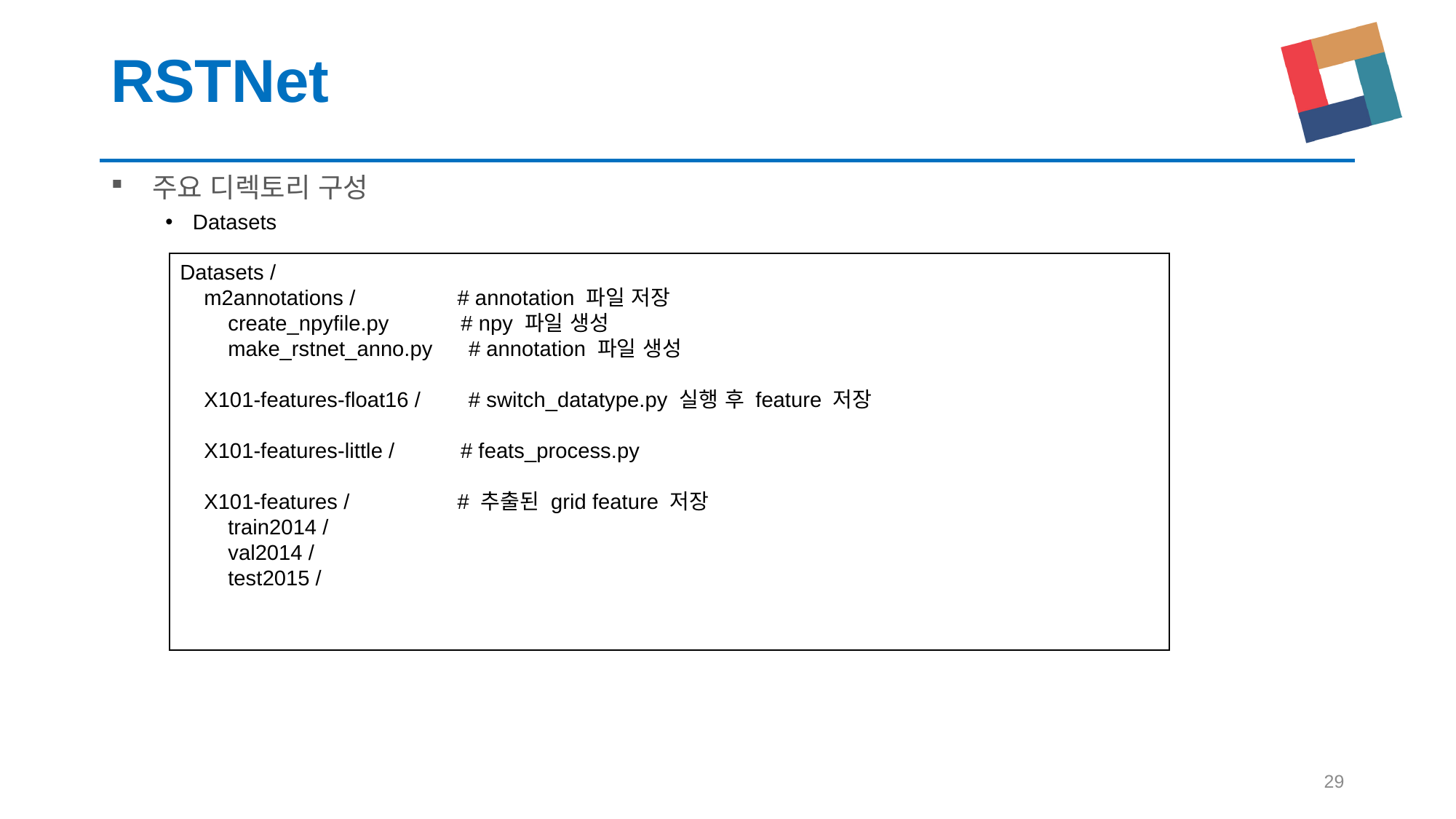

# RSTNet
 주요 디렉토리 구성
Datasets

Datasets /
    m2annotations /                 # annotation 파일 저장
        create_npyfile.py            # npy 파일 생성
        make_rstnet_anno.py      # annotation 파일 생성

    X101-features-float16 /        # switch_datatype.py 실행 후 feature 저장

    X101-features-little /           # feats_process.py

    X101-features /                  # 추출된 grid feature 저장
        train2014 /
        val2014 /
        test2015 /

29